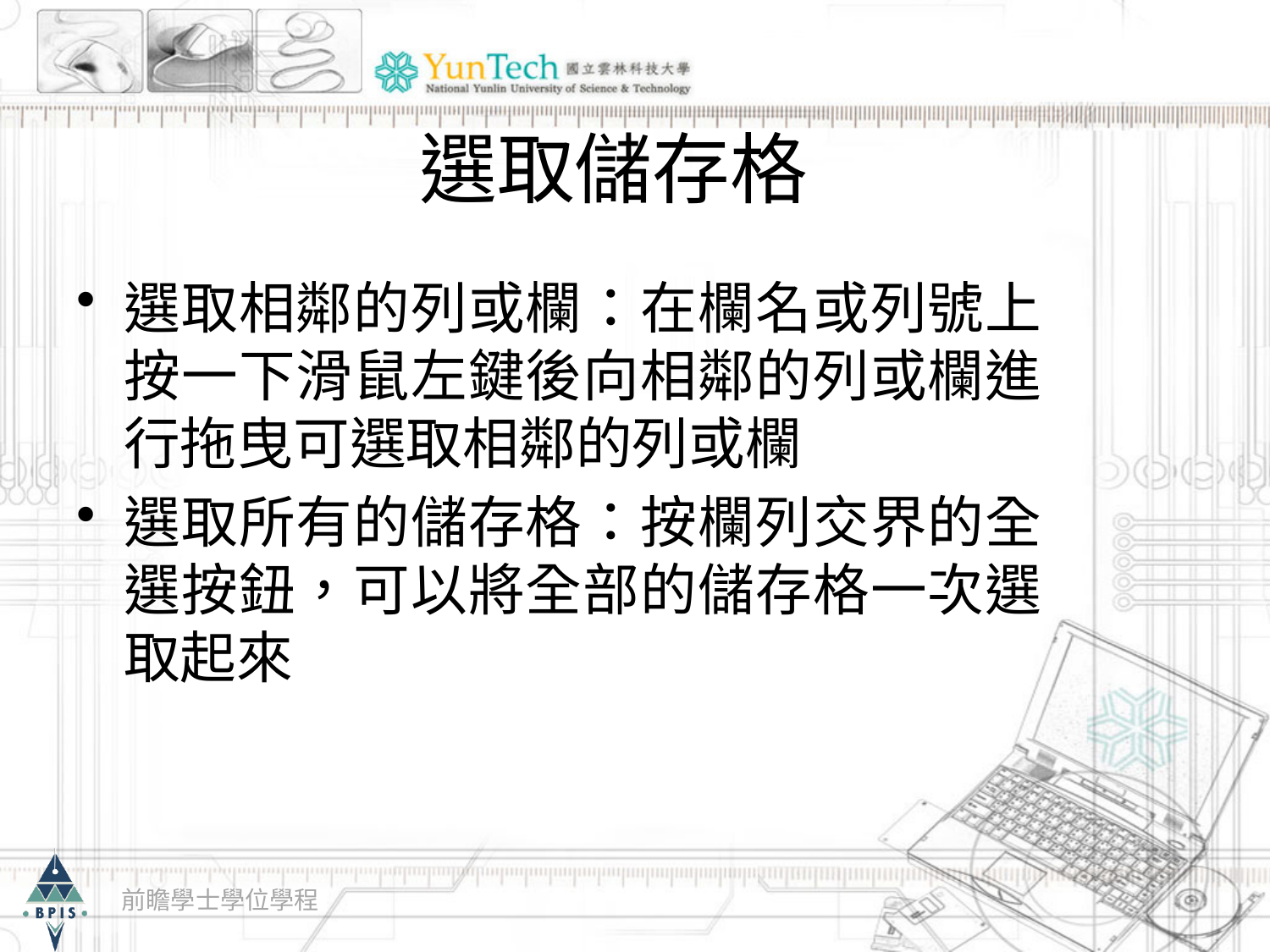

# 選取儲存格
選取相鄰的列或欄：在欄名或列號上按一下滑鼠左鍵後向相鄰的列或欄進行拖曳可選取相鄰的列或欄
選取所有的儲存格：按欄列交界的全選按鈕，可以將全部的儲存格一次選取起來